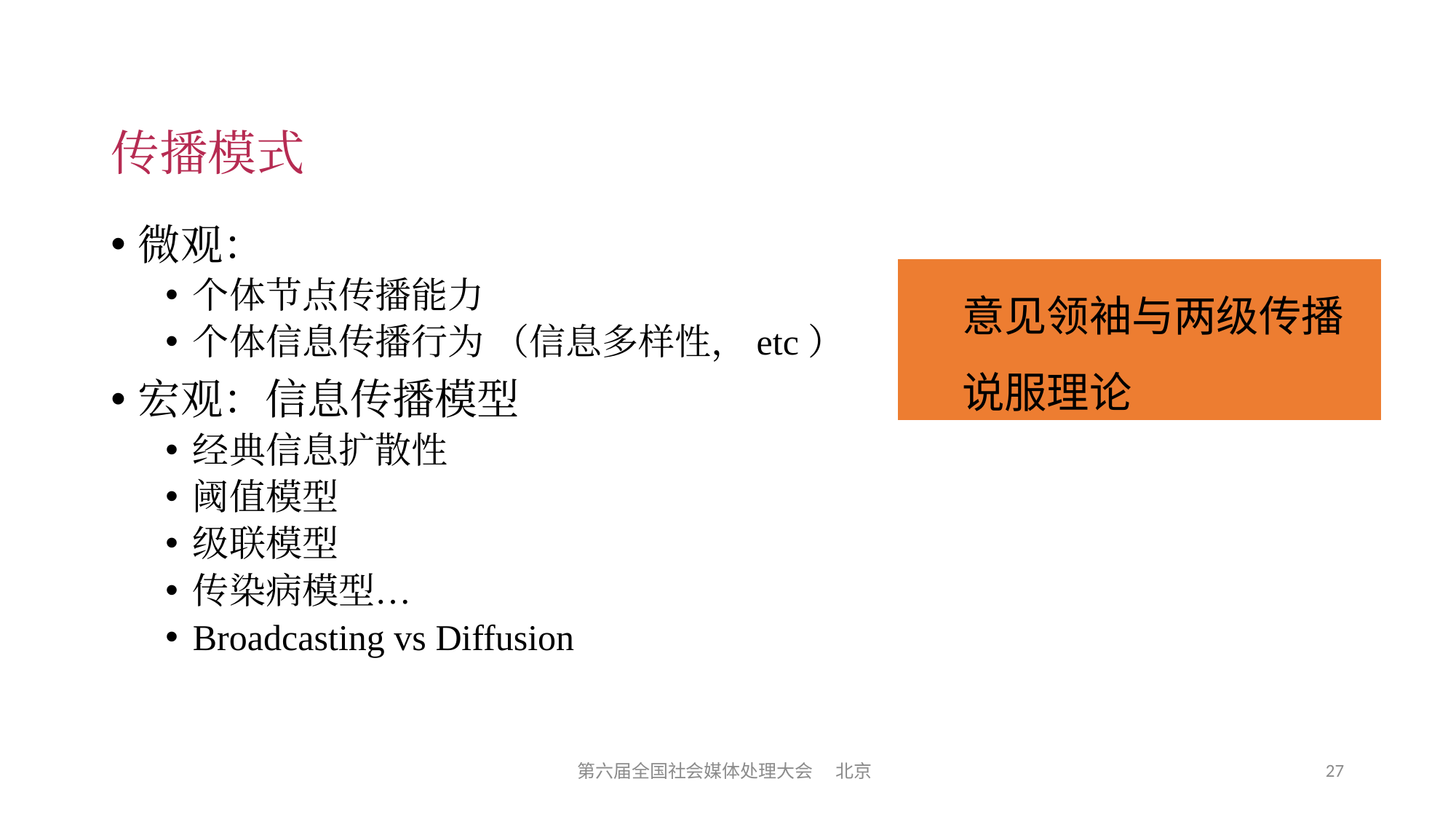

# 传播模式
微观：
个体节点传播能力
个体信息传播行为 （信息多样性，etc）
宏观：信息传播模型
经典信息扩散性
阈值模型
级联模型
传染病模型…
Broadcasting vs Diffusion
意见领袖与两级传播
说服理论
27
第六届全国社会媒体处理大会    北京